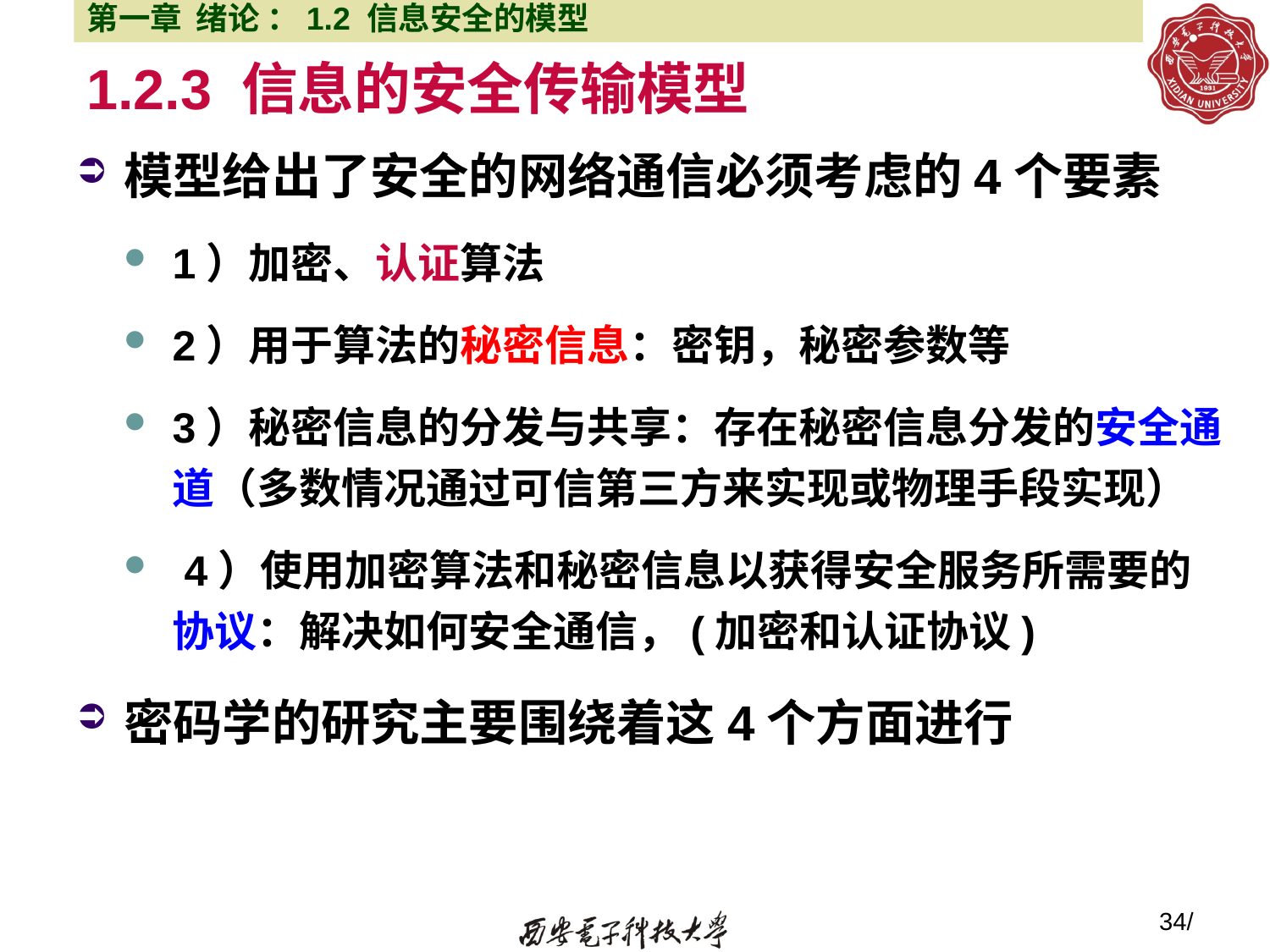

第一章  绪论 ：1.2 信息安全的模型
# 1.2.3 信息的安全传输模型
模型给出了安全的网络通信必须考虑的4个要素
1）加密、认证算法
2）用于算法的秘密信息：密钥，秘密参数等
3）秘密信息的分发与共享：存在秘密信息分发的安全通道（多数情况通过可信第三方来实现或物理手段实现）
 4）使用加密算法和秘密信息以获得安全服务所需要的协议：解决如何安全通信，(加密和认证协议)
密码学的研究主要围绕着这4个方面进行

34/